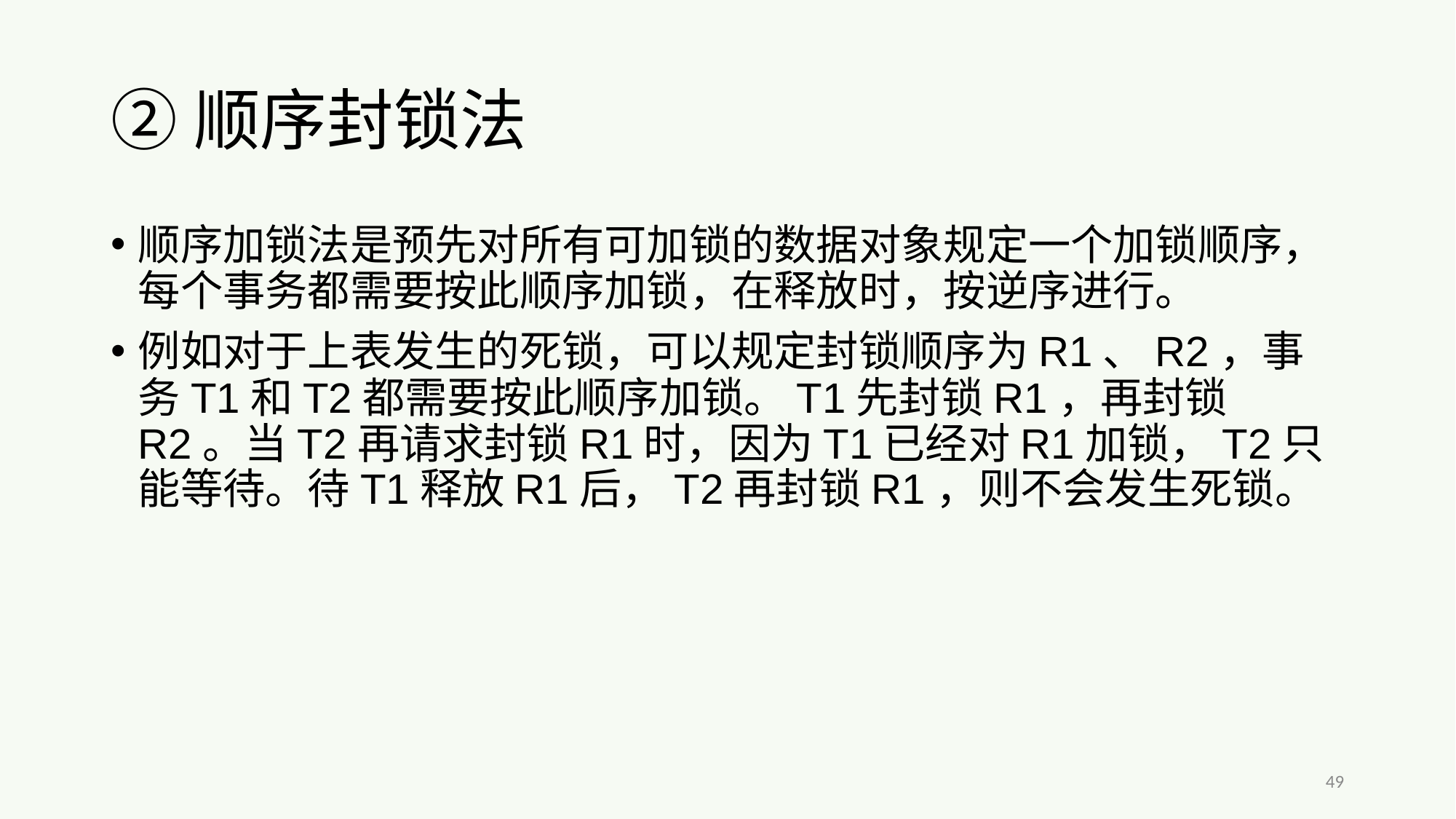

# ②顺序封锁法
顺序加锁法是预先对所有可加锁的数据对象规定一个加锁顺序，每个事务都需要按此顺序加锁，在释放时，按逆序进行。
例如对于上表发生的死锁，可以规定封锁顺序为R1、R2，事务T1和T2都需要按此顺序加锁。T1先封锁R1，再封锁R2。当T2再请求封锁R1时，因为T1已经对R1加锁，T2只能等待。待T1释放R1后，T2再封锁R1，则不会发生死锁。

49